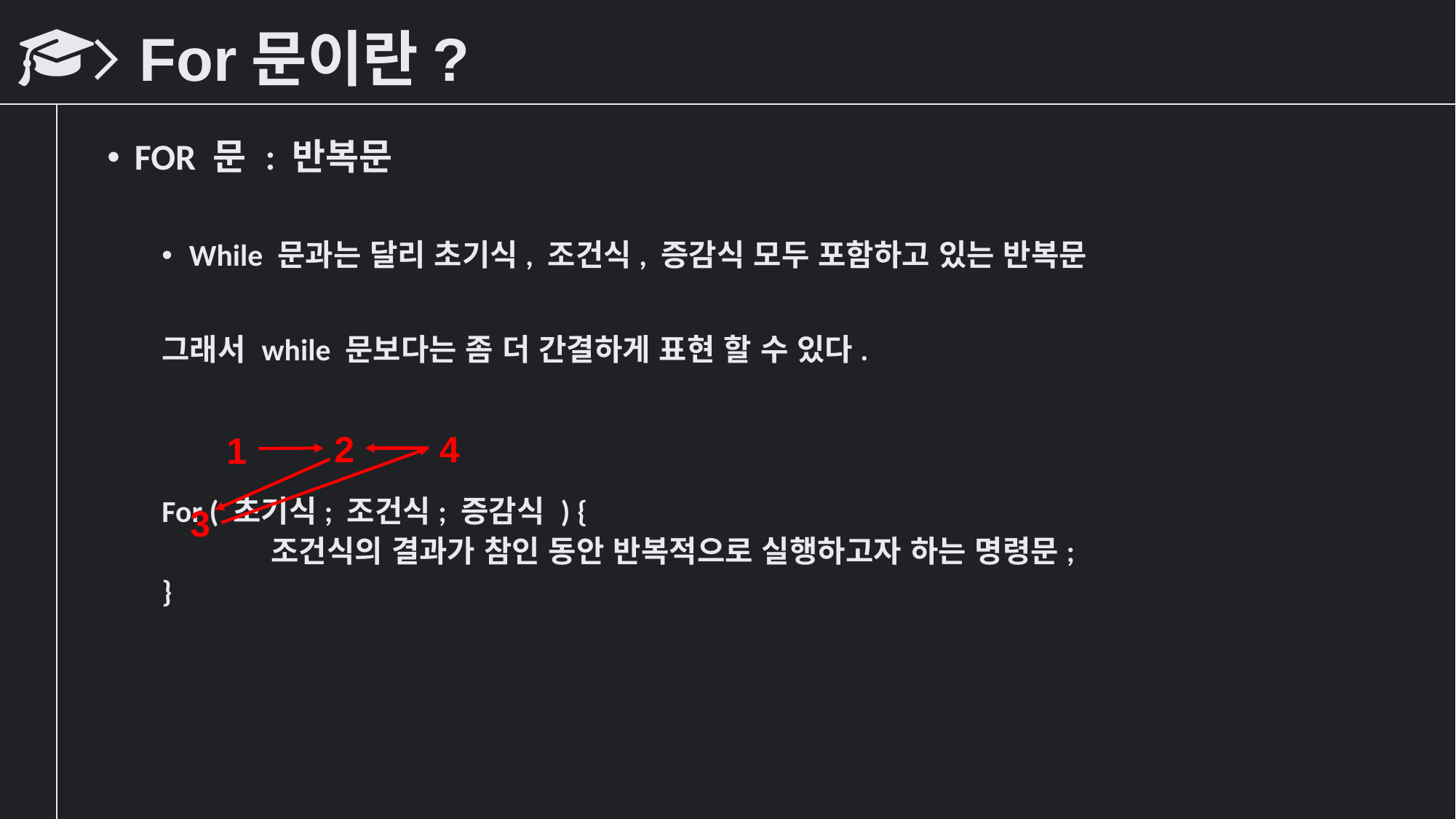

# For문이란?
FOR 문 : 반복문

While 문과는 달리 초기식, 조건식, 증감식 모두 포함하고 있는 반복문

그래서 while 문보다는 좀 더 간결하게 표현 할 수 있다.

For ( 초기식; 조건식; 증감식 ) {
	조건식의 결과가 참인 동안 반복적으로 실행하고자 하는 명령문;
}
2
4
1
3